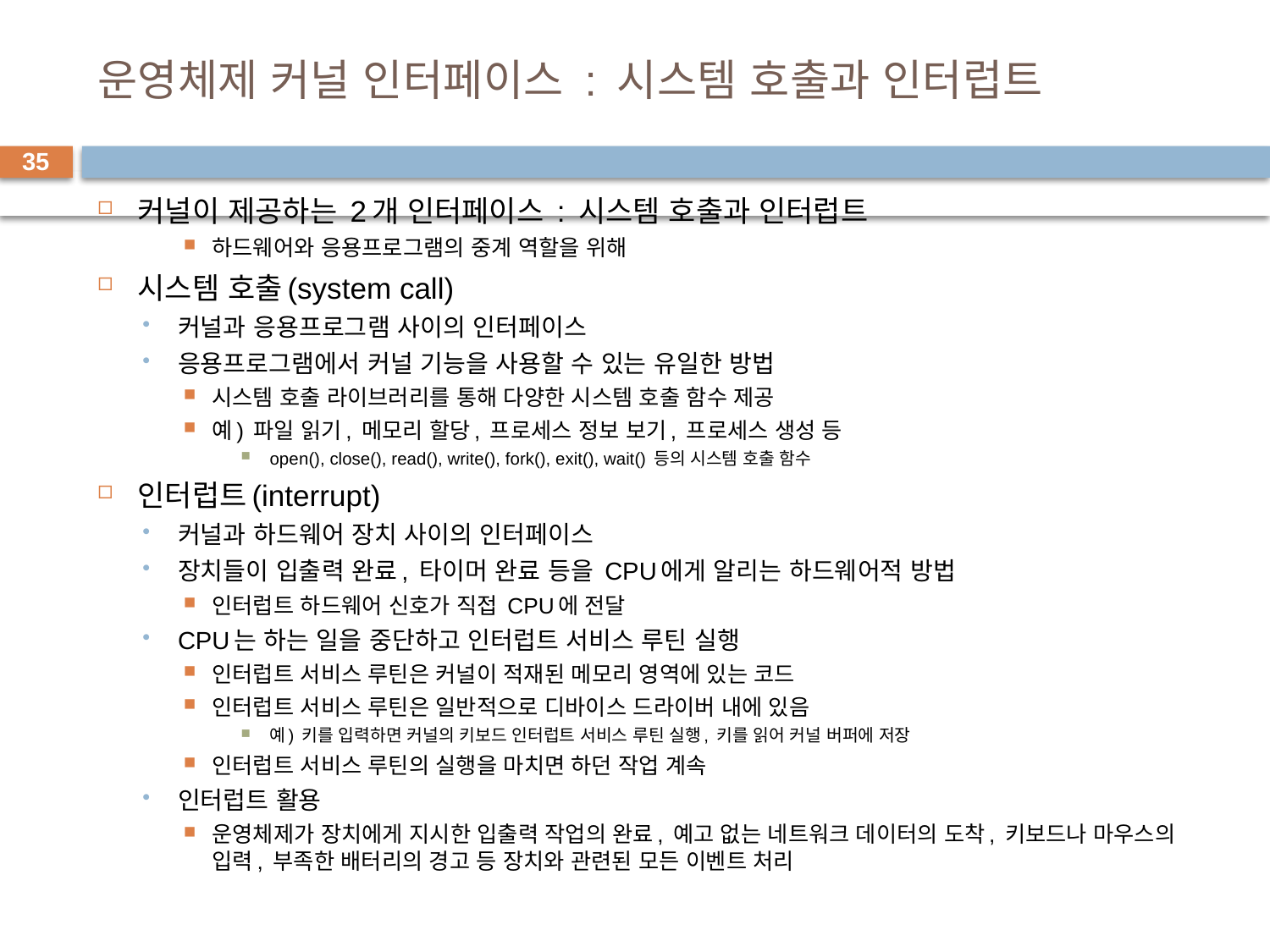

# 운영체제 커널 인터페이스 : 시스템 호출과 인터럽트
35
커널이 제공하는 2개 인터페이스 : 시스템 호출과 인터럽트
하드웨어와 응용프로그램의 중계 역할을 위해
시스템 호출(system call)
커널과 응용프로그램 사이의 인터페이스
응용프로그램에서 커널 기능을 사용할 수 있는 유일한 방법
시스템 호출 라이브러리를 통해 다양한 시스템 호출 함수 제공
예) 파일 읽기, 메모리 할당, 프로세스 정보 보기, 프로세스 생성 등
open(), close(), read(), write(), fork(), exit(), wait() 등의 시스템 호출 함수
인터럽트(interrupt)
커널과 하드웨어 장치 사이의 인터페이스
장치들이 입출력 완료, 타이머 완료 등을 CPU에게 알리는 하드웨어적 방법
인터럽트 하드웨어 신호가 직접 CPU에 전달
CPU는 하는 일을 중단하고 인터럽트 서비스 루틴 실행
인터럽트 서비스 루틴은 커널이 적재된 메모리 영역에 있는 코드
인터럽트 서비스 루틴은 일반적으로 디바이스 드라이버 내에 있음
예) 키를 입력하면 커널의 키보드 인터럽트 서비스 루틴 실행, 키를 읽어 커널 버퍼에 저장
인터럽트 서비스 루틴의 실행을 마치면 하던 작업 계속
인터럽트 활용
운영체제가 장치에게 지시한 입출력 작업의 완료, 예고 없는 네트워크 데이터의 도착, 키보드나 마우스의 입력, 부족한 배터리의 경고 등 장치와 관련된 모든 이벤트 처리